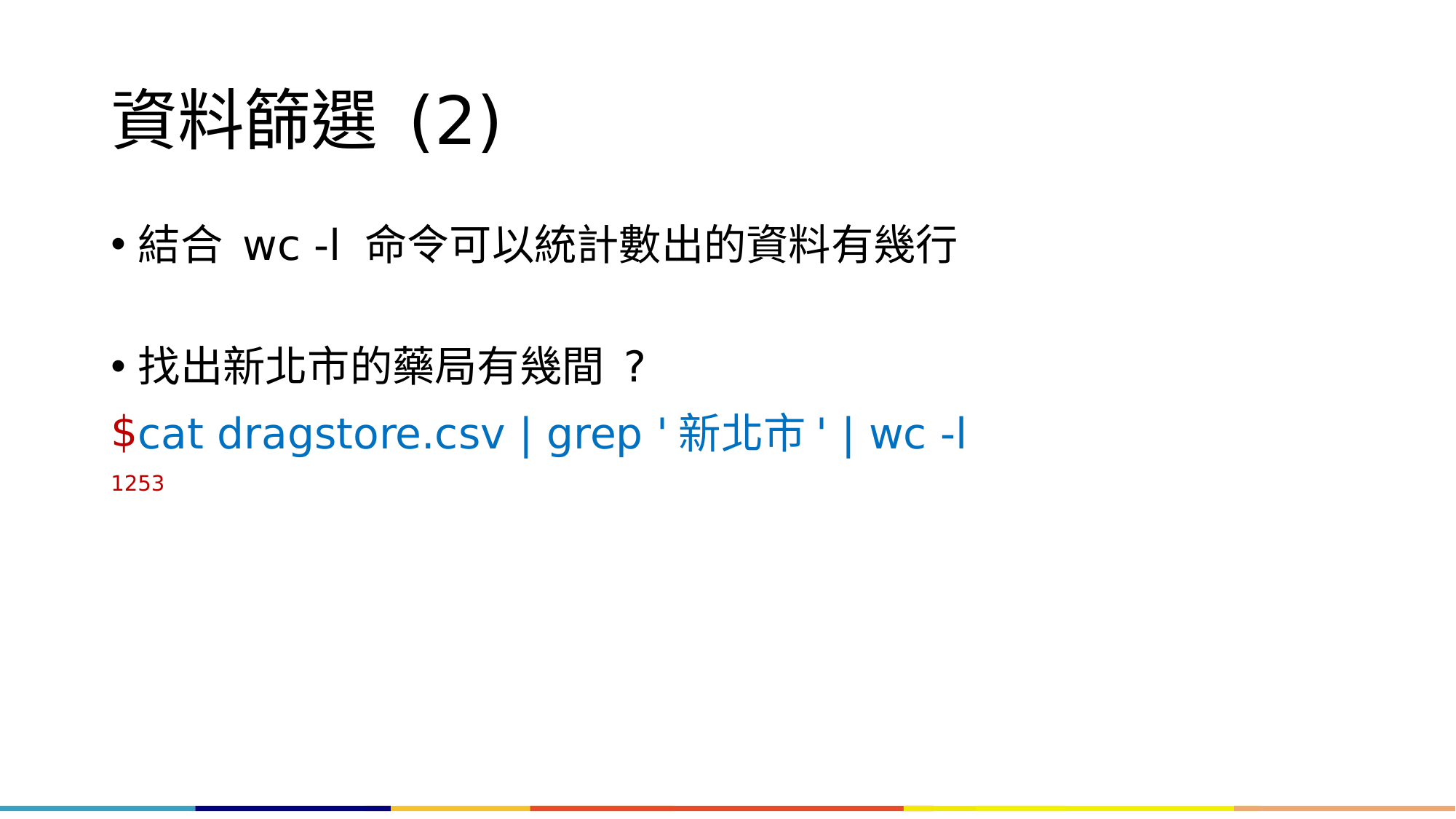

# 資料篩選 (2)
結合 wc -l 命令可以統計數出的資料有幾行

找出新北市的藥局有幾間 ?
cat dragstore.csv | grep '新北市' | wc -l
1253